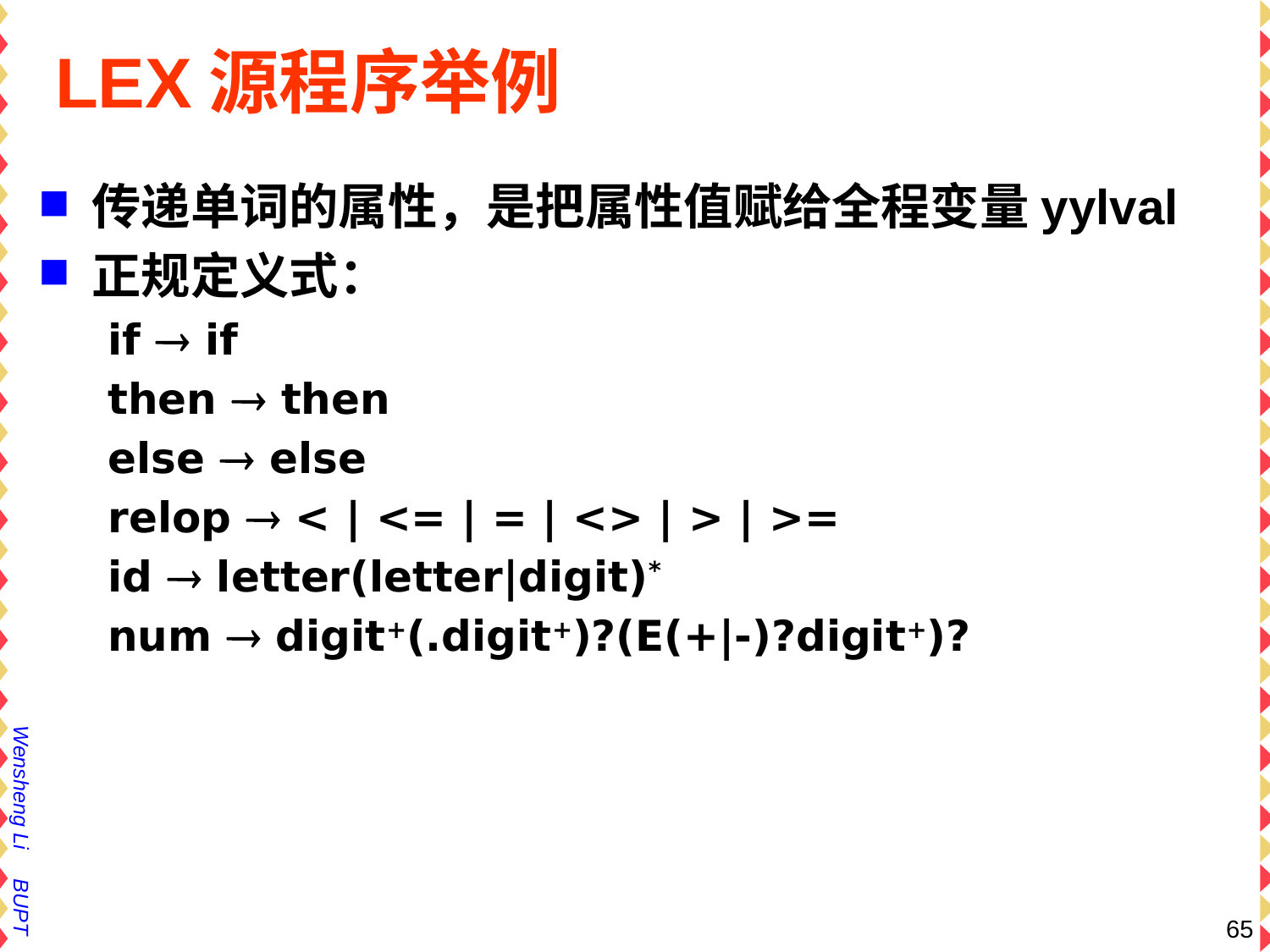

# LEX源程序举例
传递单词的属性，是把属性值赋给全程变量yylval
正规定义式：
if → if
then → then
else → else
relop → < | <= | = | <> | > | >=
id → letter(letter|digit)*
num → digit+(.digit+)?(E(+|-)?digit+)?
65